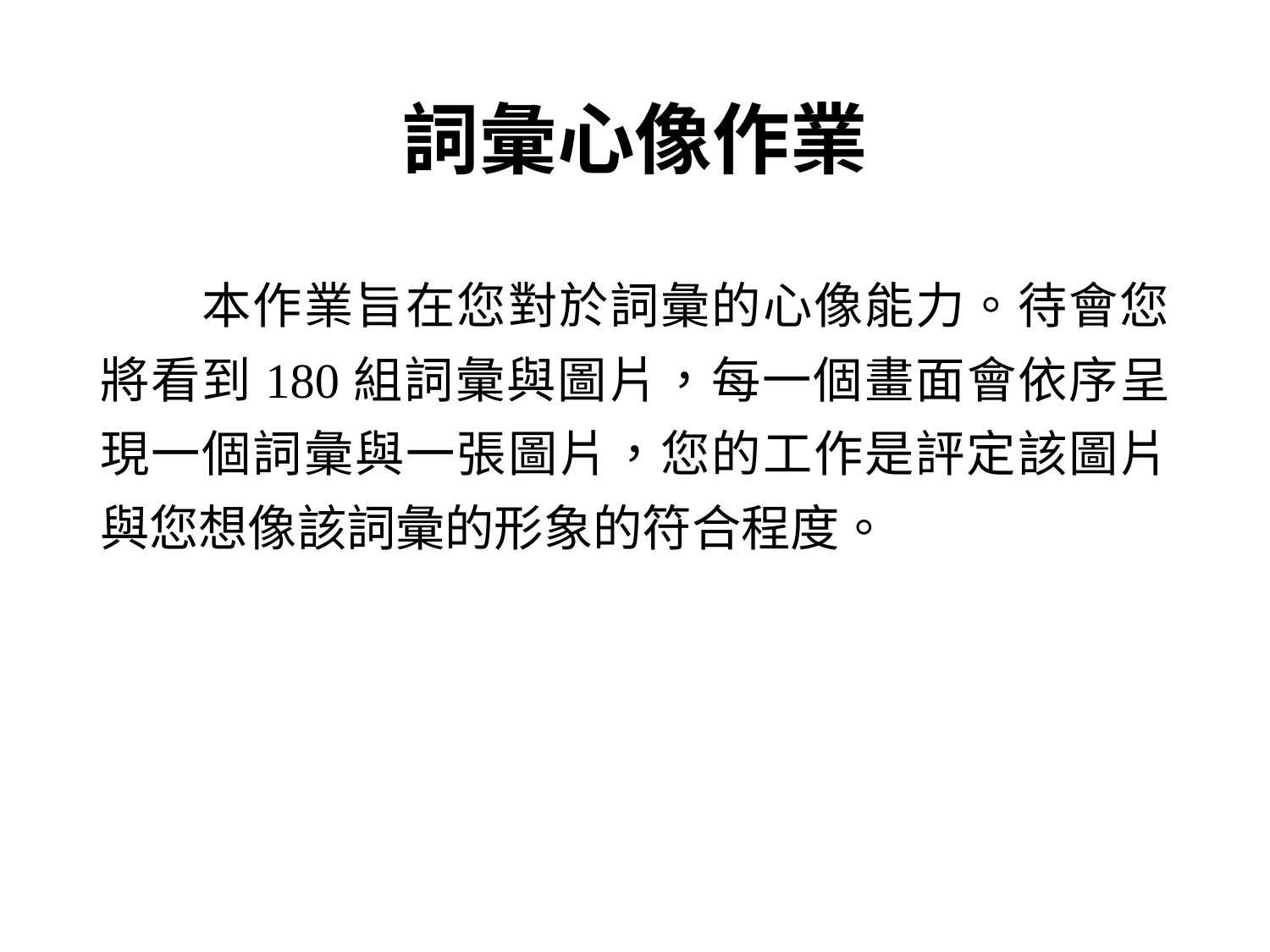

# 詞彙心像作業
　　本作業旨在您對於詞彙的心像能力。待會您將看到180組詞彙與圖片，每一個畫面會依序呈現一個詞彙與一張圖片，您的工作是評定該圖片與您想像該詞彙的形象的符合程度。